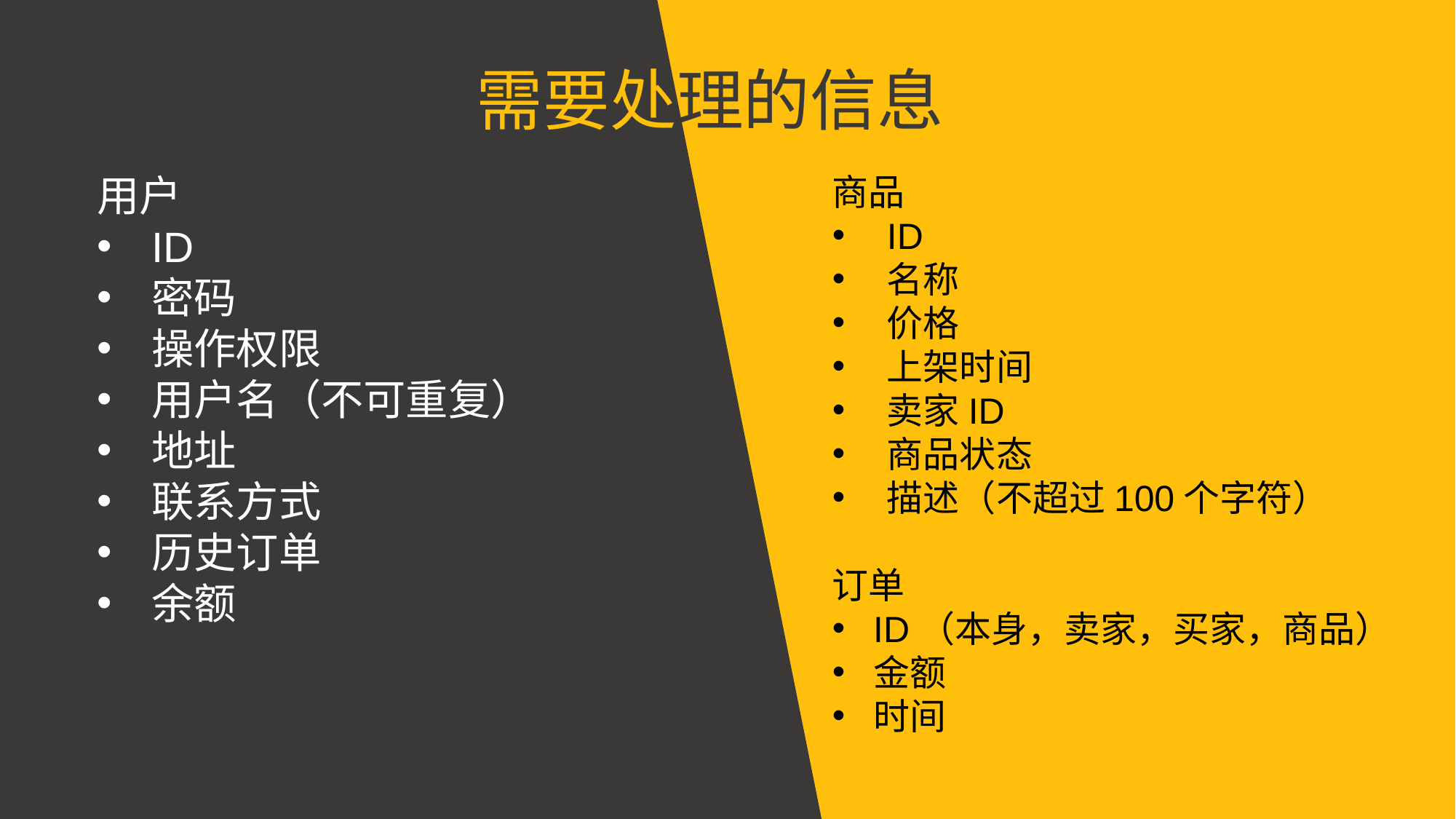

需要处理的信息
商品
ID
名称
价格
上架时间
卖家ID
商品状态
描述（不超过100个字符）

订单
ID（本身，卖家，买家，商品）
金额
时间

用户
ID
密码
操作权限
用户名（不可重复）
地址
联系方式
历史订单
余额